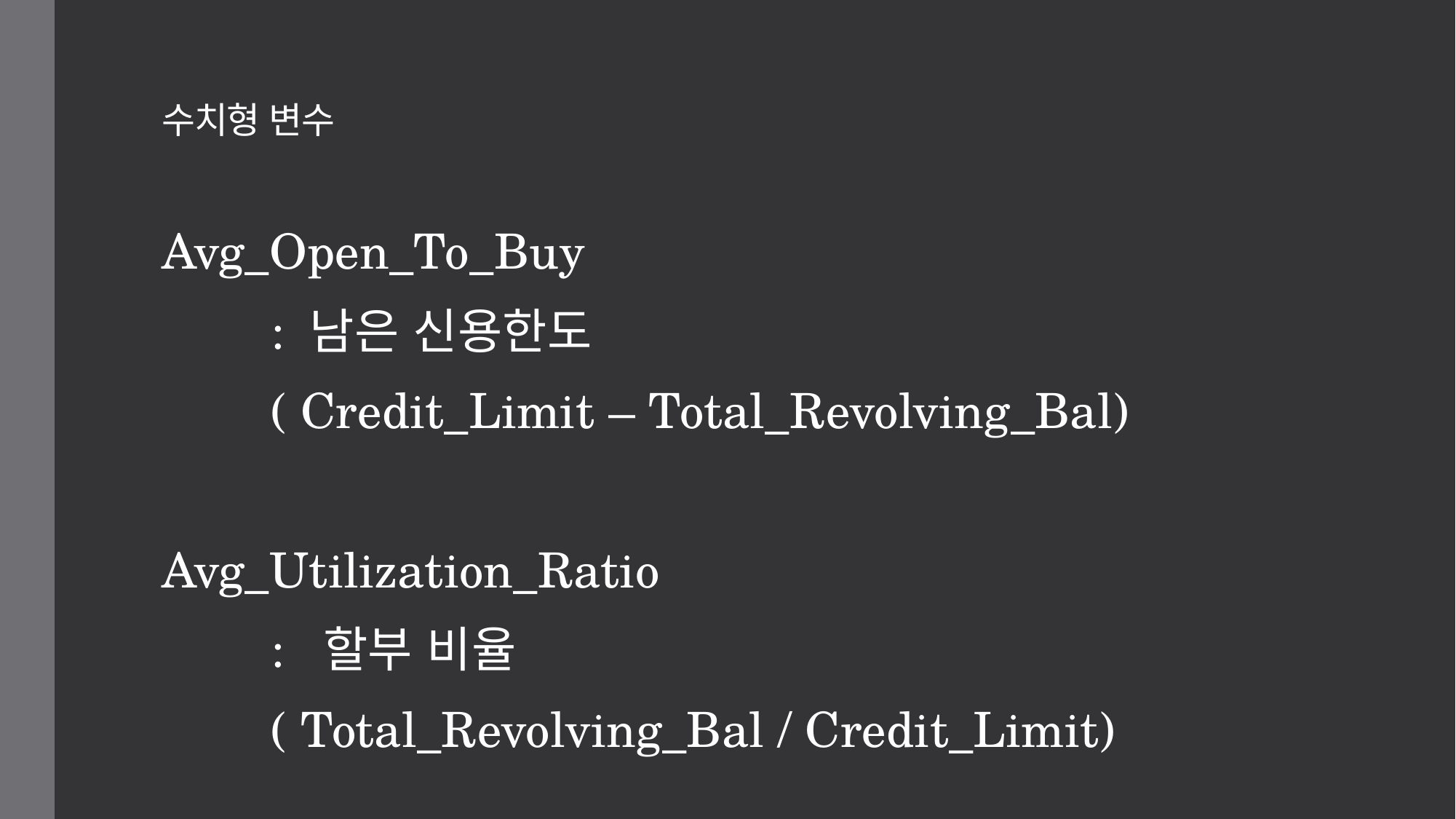

# 수치형 변수
Avg_Open_To_Buy
	: 남은 신용한도
	( Credit_Limit – Total_Revolving_Bal)

Avg_Utilization_Ratio
	:  할부 비율
	( Total_Revolving_Bal / Credit_Limit)